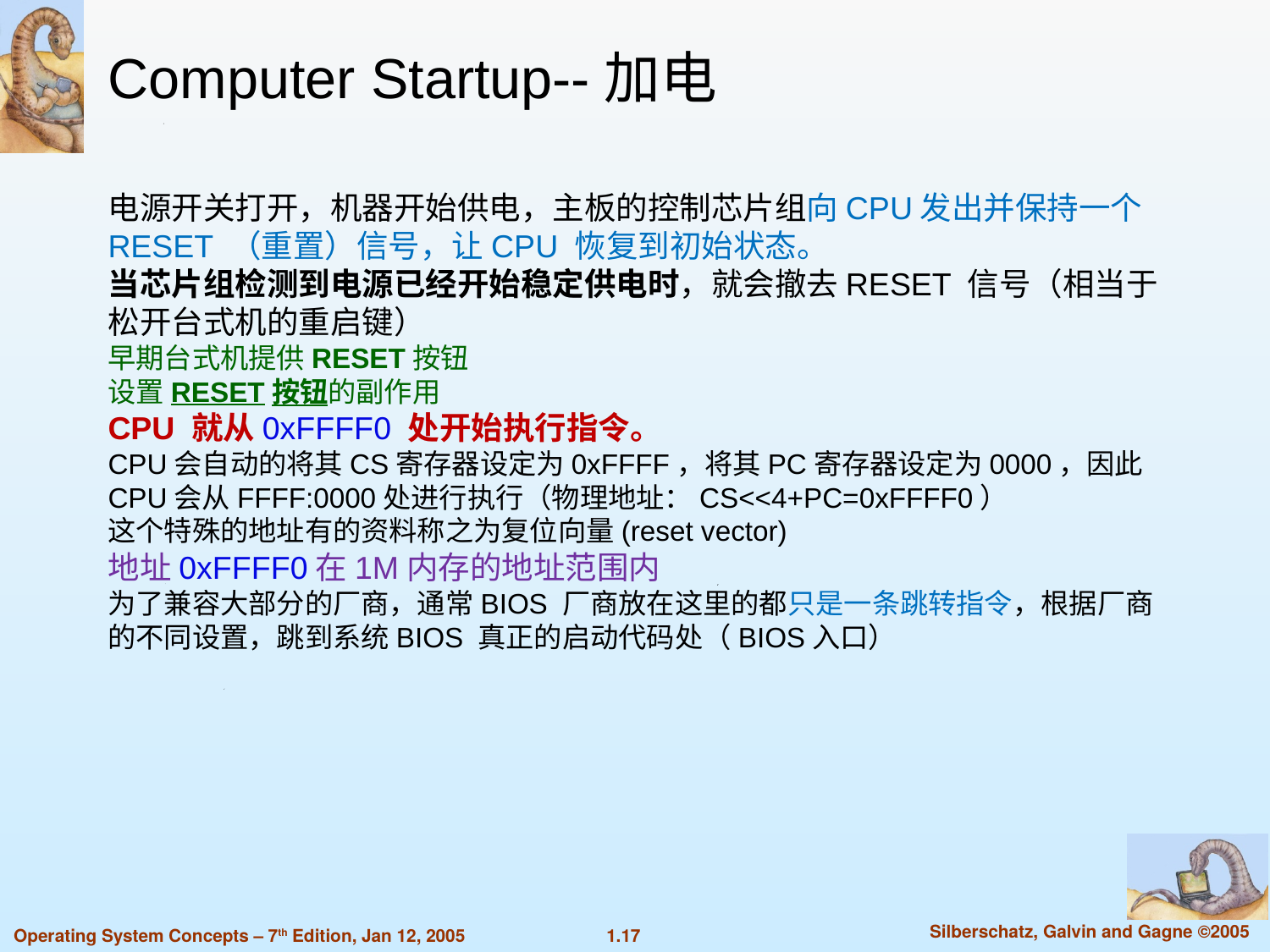

Computer Startup--加电
电源开关打开，机器开始供电，主板的控制芯片组向CPU发出并保持一个RESET （重置）信号，让CPU 恢复到初始状态。
当芯片组检测到电源已经开始稳定供电时，就会撤去RESET 信号（相当于松开台式机的重启键）
早期台式机提供RESET按钮
设置RESET按钮的副作用
CPU 就从0xFFFF0 处开始执行指令。
CPU会自动的将其CS寄存器设定为0xFFFF，将其PC寄存器设定为0000，因此CPU会从FFFF:0000处进行执行（物理地址：CS<<4+PC=0xFFFF0）
这个特殊的地址有的资料称之为复位向量(reset vector)
地址0xFFFF0在1M内存的地址范围内
为了兼容大部分的厂商，通常BIOS 厂商放在这里的都只是一条跳转指令，根据厂商的不同设置，跳到系统BIOS 真正的启动代码处（BIOS入口）